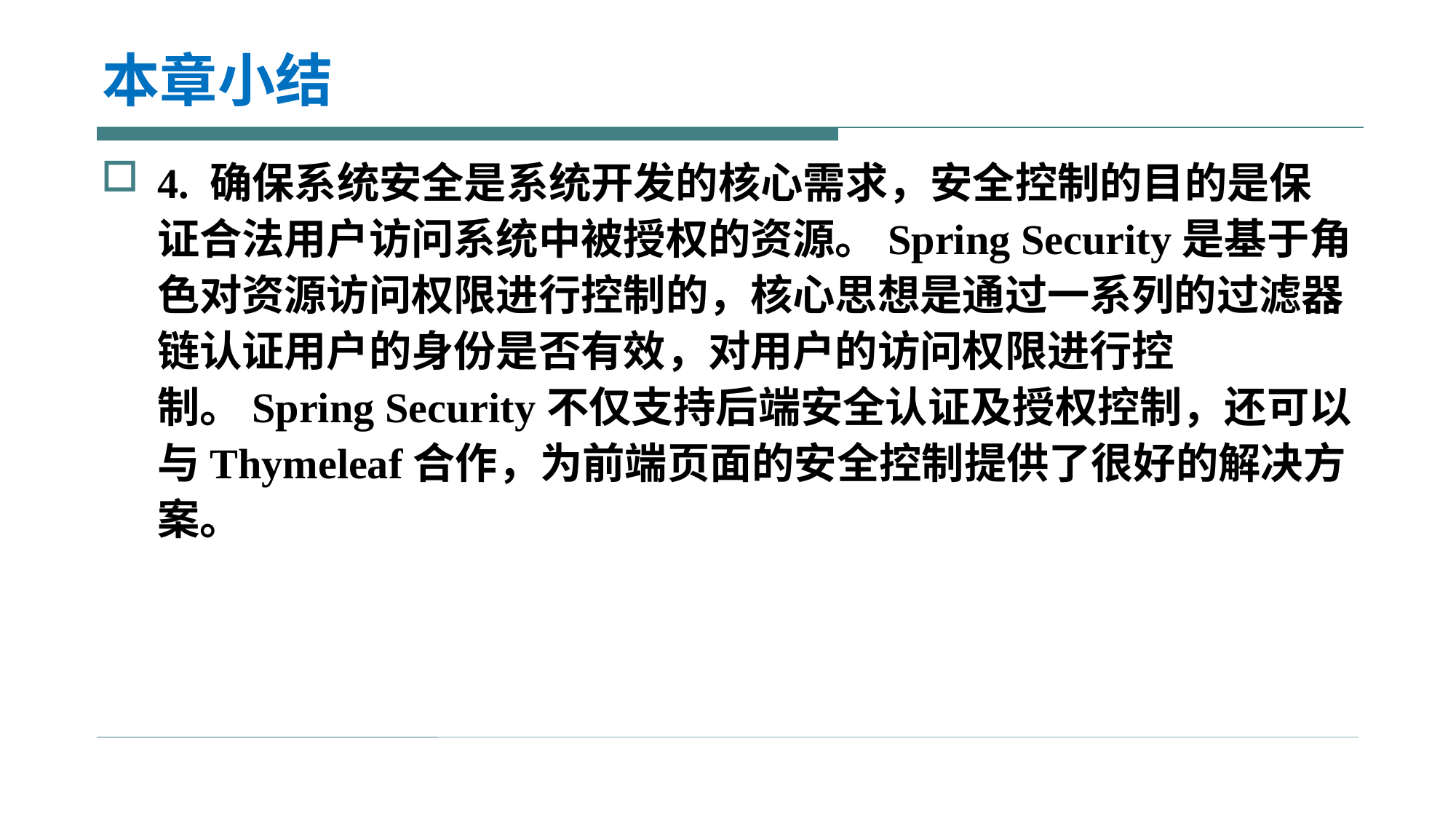

# 本章小结
4. 确保系统安全是系统开发的核心需求，安全控制的目的是保证合法用户访问系统中被授权的资源。Spring Security是基于角色对资源访问权限进行控制的，核心思想是通过一系列的过滤器链认证用户的身份是否有效，对用户的访问权限进行控制。Spring Security不仅支持后端安全认证及授权控制，还可以与Thymeleaf合作，为前端页面的安全控制提供了很好的解决方案。
44